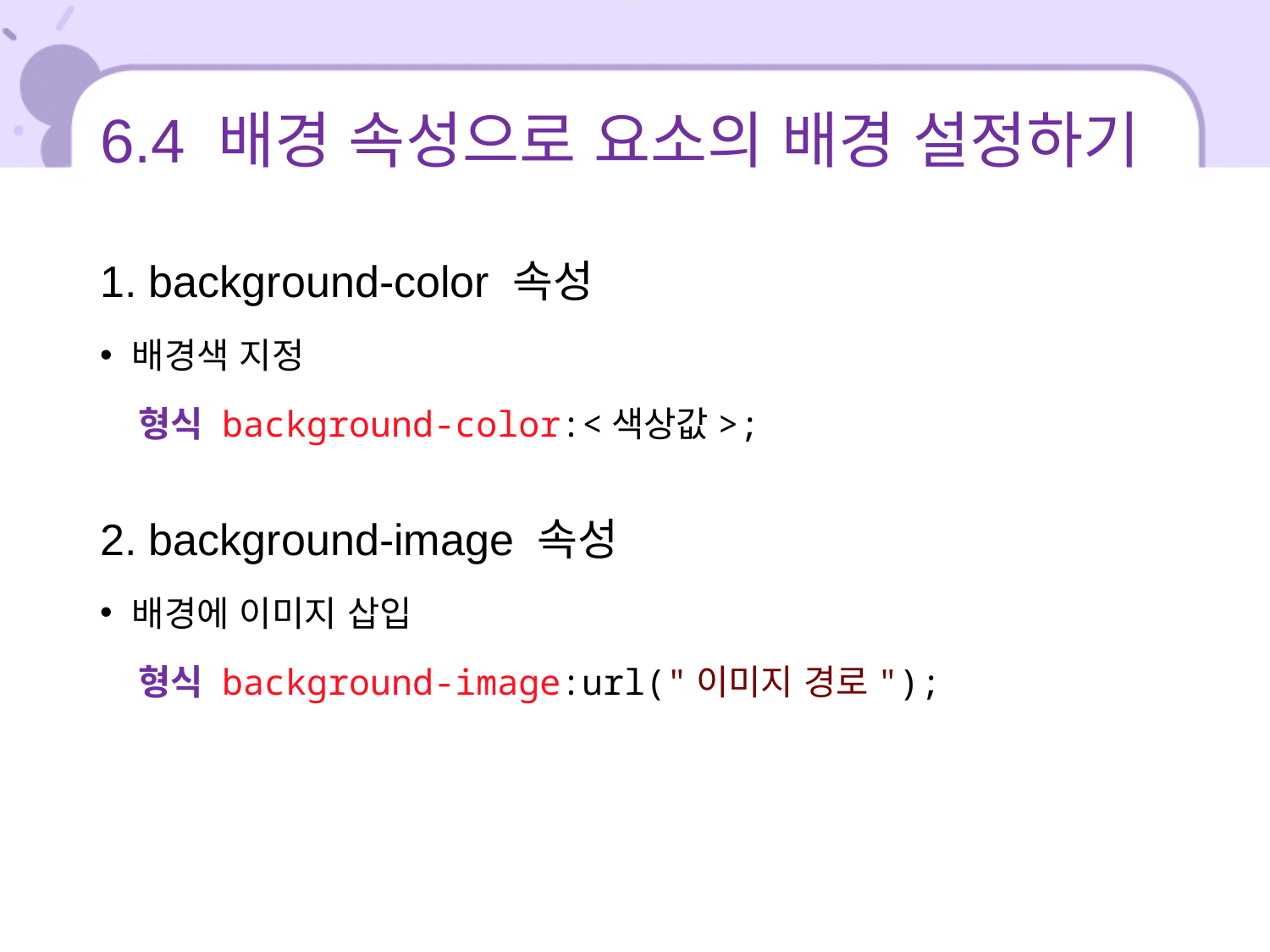

# 6.4 배경 속성으로 요소의 배경 설정하기
1. background-color 속성
배경색 지정
   형식 background-color:<색상값>;

2. background-image 속성
배경에 이미지 삽입
   형식 background-image:url("이미지 경로");